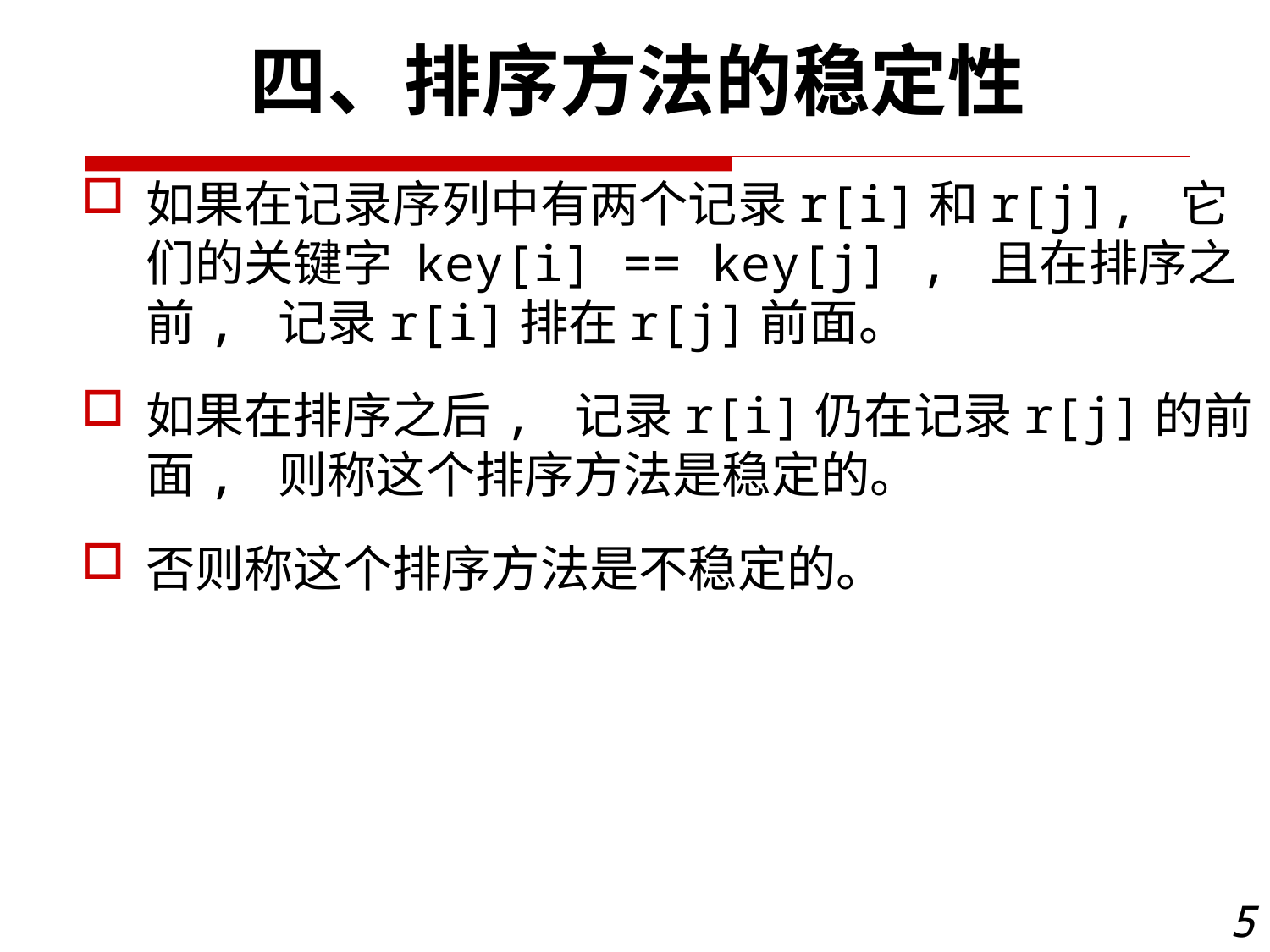

四、排序方法的稳定性
如果在记录序列中有两个记录r[i]和r[j], 它们的关键字 key[i] == key[j] , 且在排序之前, 记录r[i]排在r[j]前面。
如果在排序之后, 记录r[i]仍在记录r[j]的前面, 则称这个排序方法是稳定的。
否则称这个排序方法是不稳定的。
5